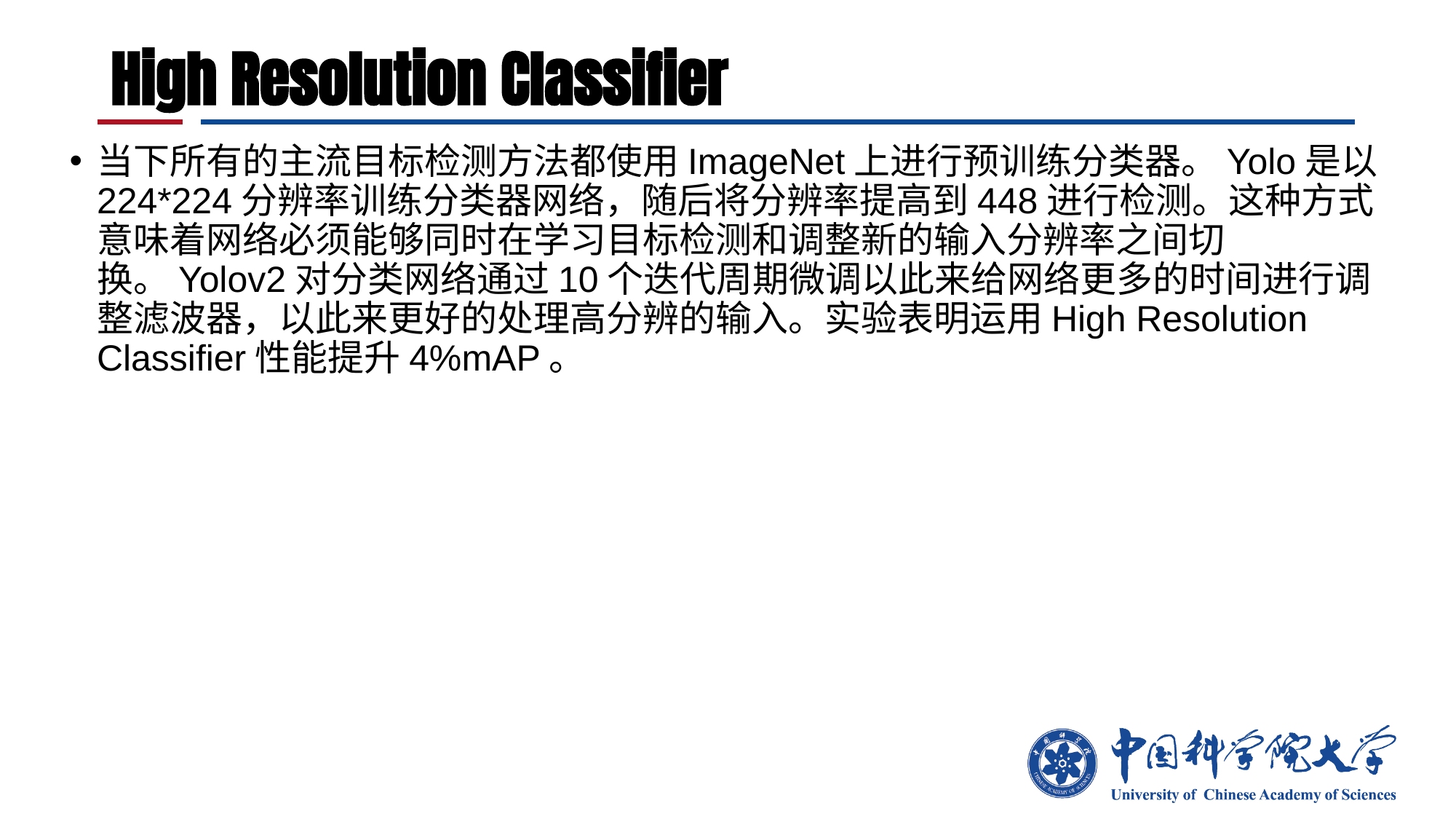

# High Resolution Classifier
当下所有的主流目标检测方法都使用ImageNet上进行预训练分类器。Yolo是以224*224分辨率训练分类器网络，随后将分辨率提高到448进行检测。这种方式意味着网络必须能够同时在学习目标检测和调整新的输入分辨率之间切换。Yolov2对分类网络通过10个迭代周期微调以此来给网络更多的时间进行调整滤波器，以此来更好的处理高分辨的输入。实验表明运用High Resolution Classifier性能提升4%mAP。